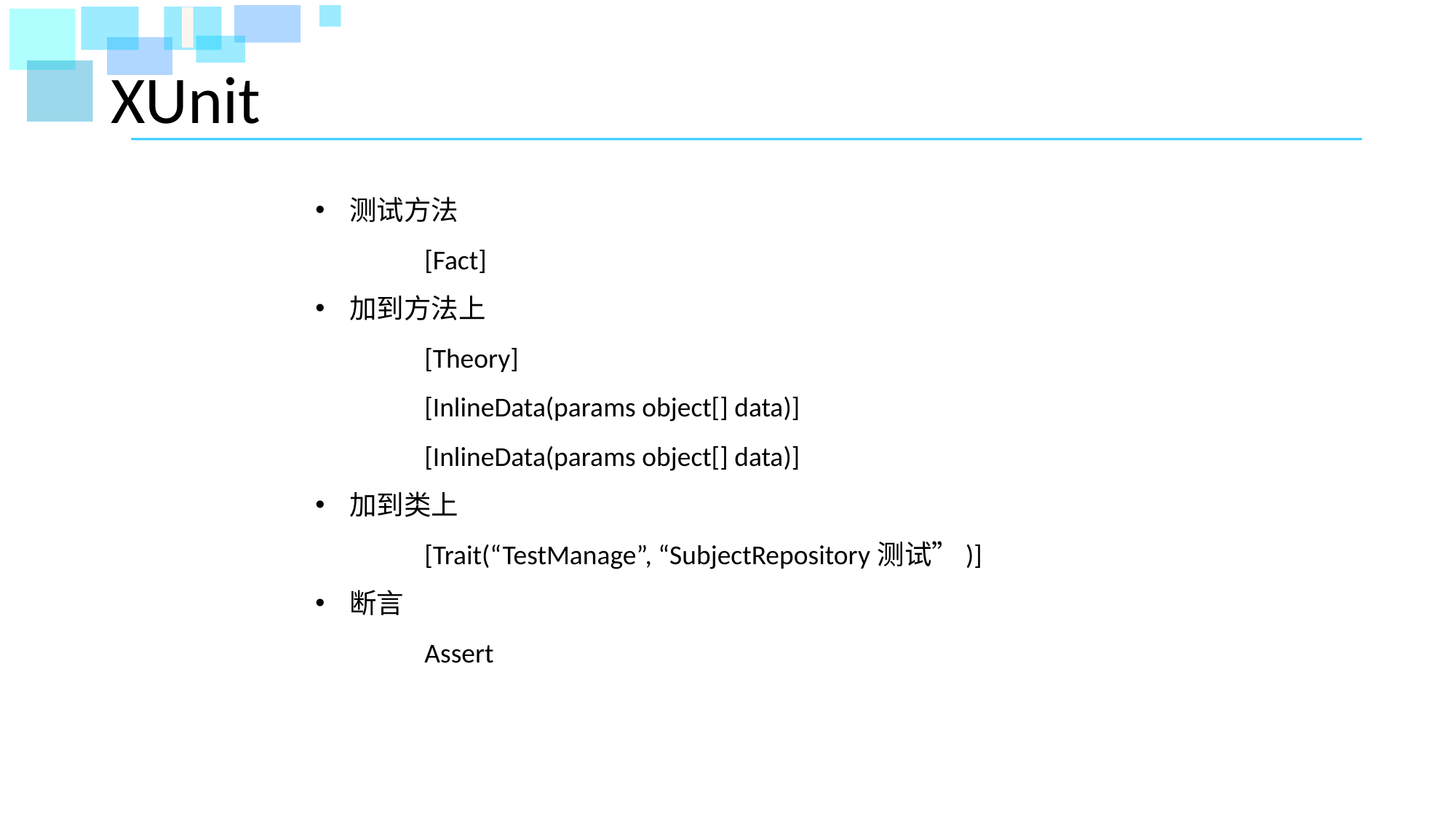

# XUnit
测试方法
	[Fact]
加到方法上
	[Theory]
	[InlineData(params object[] data)]
	[InlineData(params object[] data)]
加到类上
	[Trait(“TestManage”, “SubjectRepository测试”)]
断言
	Assert